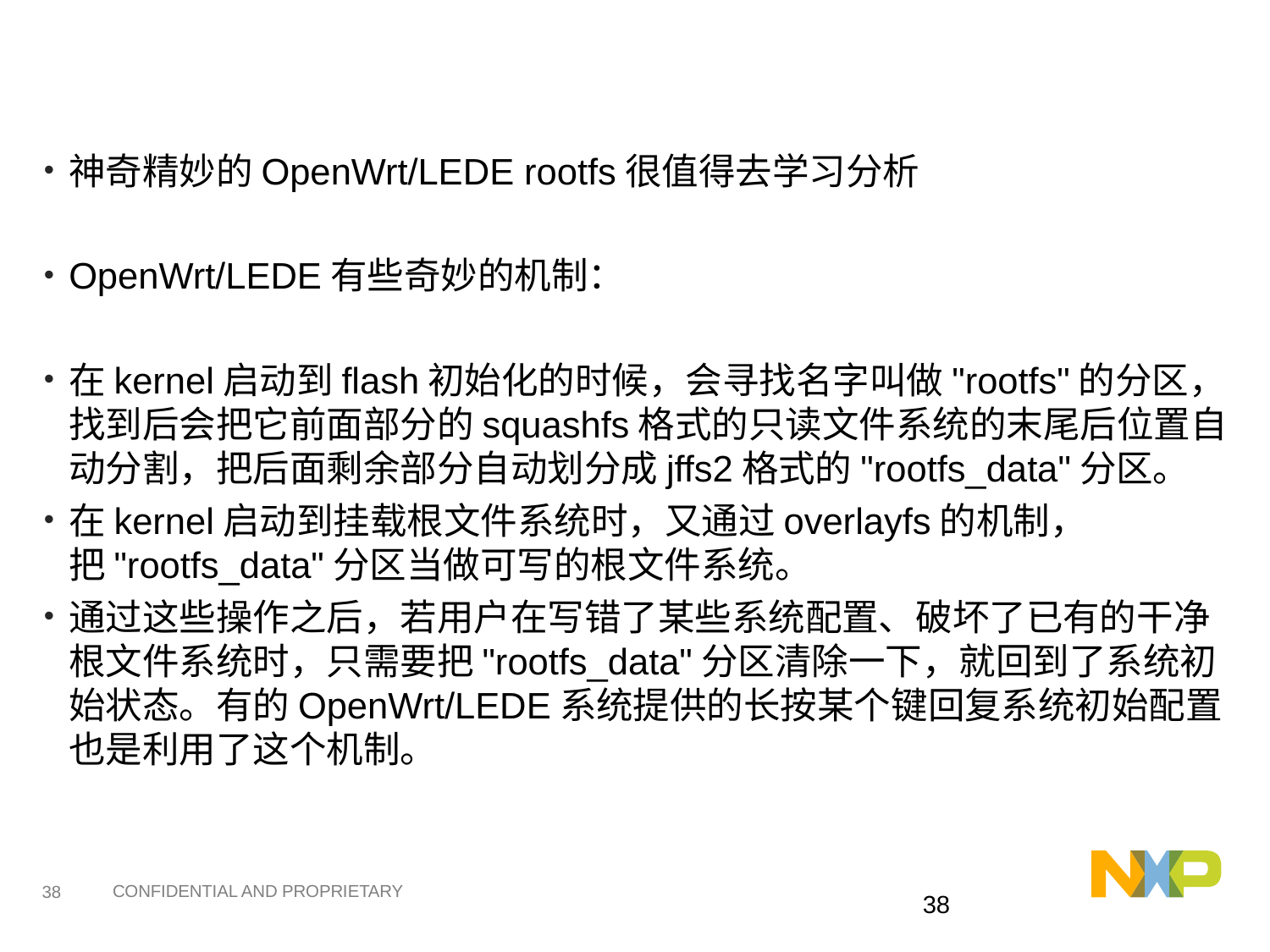

#
神奇精妙的OpenWrt/LEDE rootfs很值得去学习分析

OpenWrt/LEDE有些奇妙的机制：

在kernel启动到flash初始化的时候，会寻找名字叫做"rootfs"的分区，找到后会把它前面部分的squashfs格式的只读文件系统的末尾后位置自动分割，把后面剩余部分自动划分成jffs2格式的"rootfs_data"分区。
在kernel启动到挂载根文件系统时，又通过overlayfs的机制，把"rootfs_data"分区当做可写的根文件系统。
通过这些操作之后，若用户在写错了某些系统配置、破坏了已有的干净根文件系统时，只需要把"rootfs_data"分区清除一下，就回到了系统初始状态。有的OpenWrt/LEDE系统提供的长按某个键回复系统初始配置也是利用了这个机制。

38